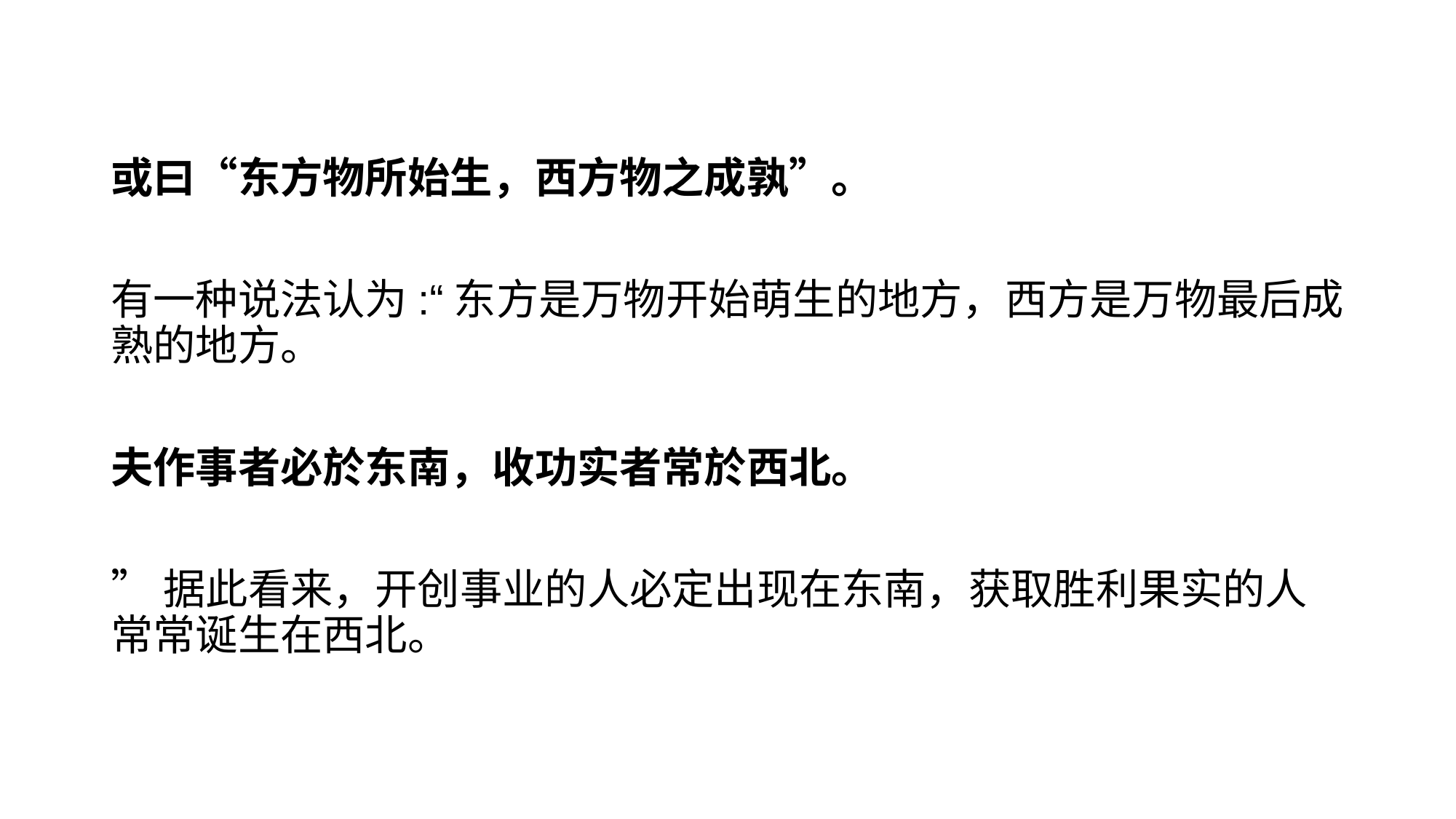

或曰“东方物所始生，西方物之成孰”。

有一种说法认为:“东方是万物开始萌生的地方，西方是万物最后成熟的地方。

夫作事者必於东南，收功实者常於西北。

”据此看来，开创事业的人必定出现在东南，获取胜利果实的人常常诞生在西北。